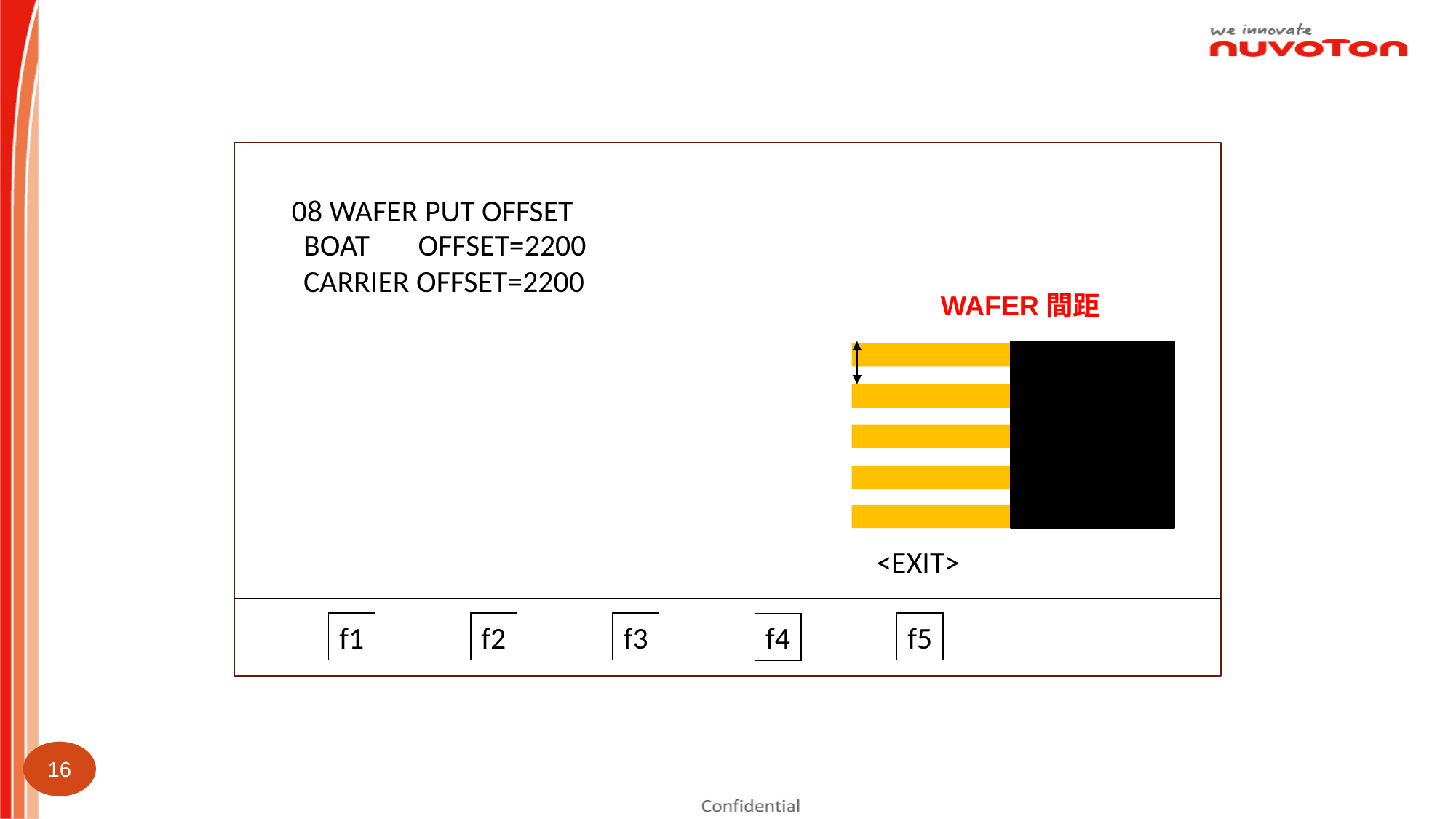

08 WAFER PUT OFFSET
BOAT       OFFSET=2200
CARRIER OFFSET=2200
WAFER間距

<EXIT>
f1
f2
f3
f5
f4
16